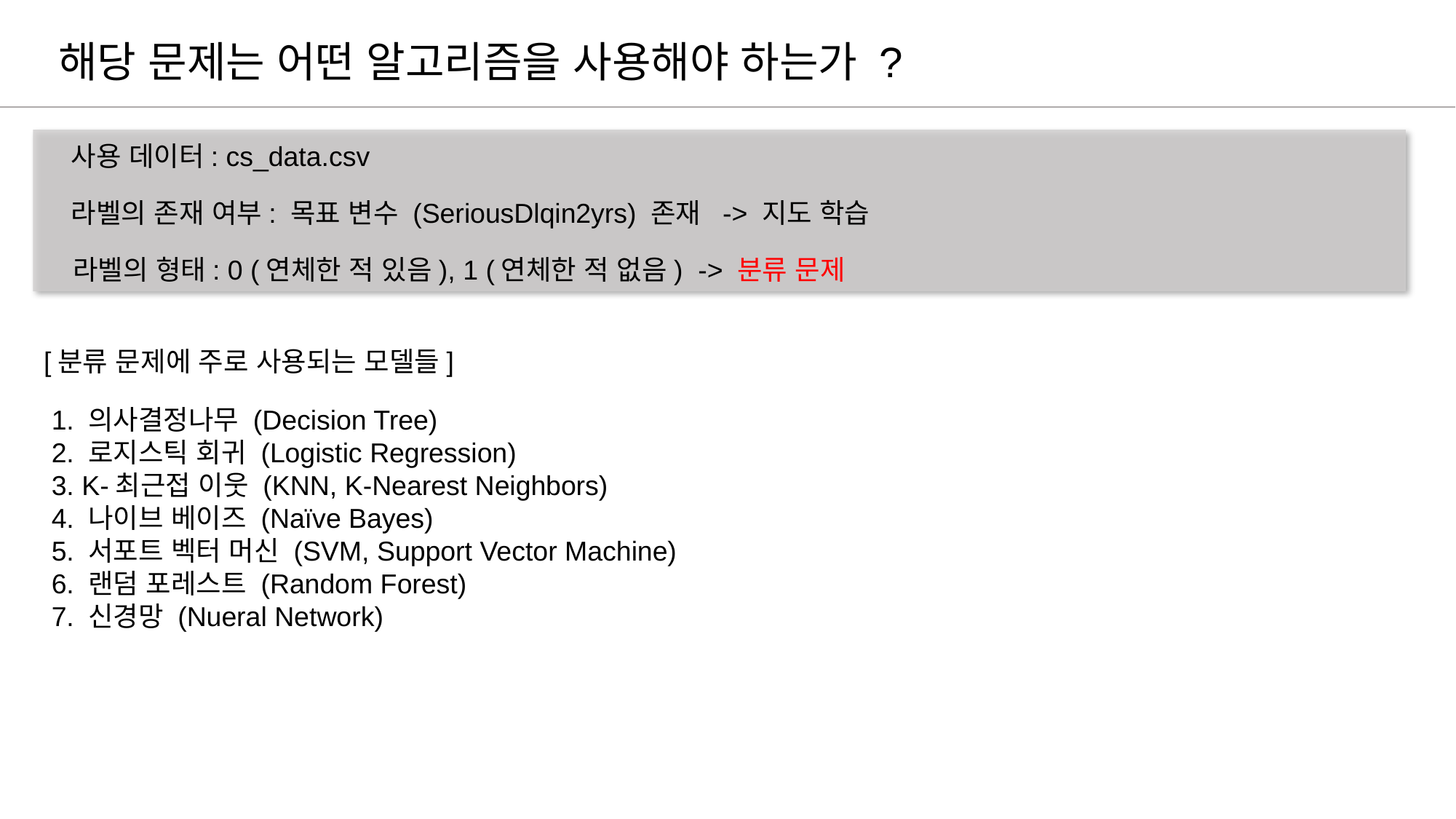

해당 문제는 어떤 알고리즘을 사용해야 하는가 ?

 사용 데이터: cs_data.csv
 라벨의 존재 여부: 목표 변수 (SeriousDlqin2yrs) 존재  -> 지도 학습
 라벨의 형태: 0 (연체한 적 있음), 1 (연체한 적 없음)  -> 분류 문제
[분류 문제에 주로 사용되는 모델들]
 1. 의사결정나무 (Decision Tree)
 2. 로지스틱 회귀 (Logistic Regression)
 3. K-최근접 이웃 (KNN, K-Nearest Neighbors)
 4. 나이브 베이즈 (Naïve Bayes)
 5. 서포트 벡터 머신 (SVM, Support Vector Machine)
 6. 랜덤 포레스트 (Random Forest)
 7. 신경망 (Nueral Network)